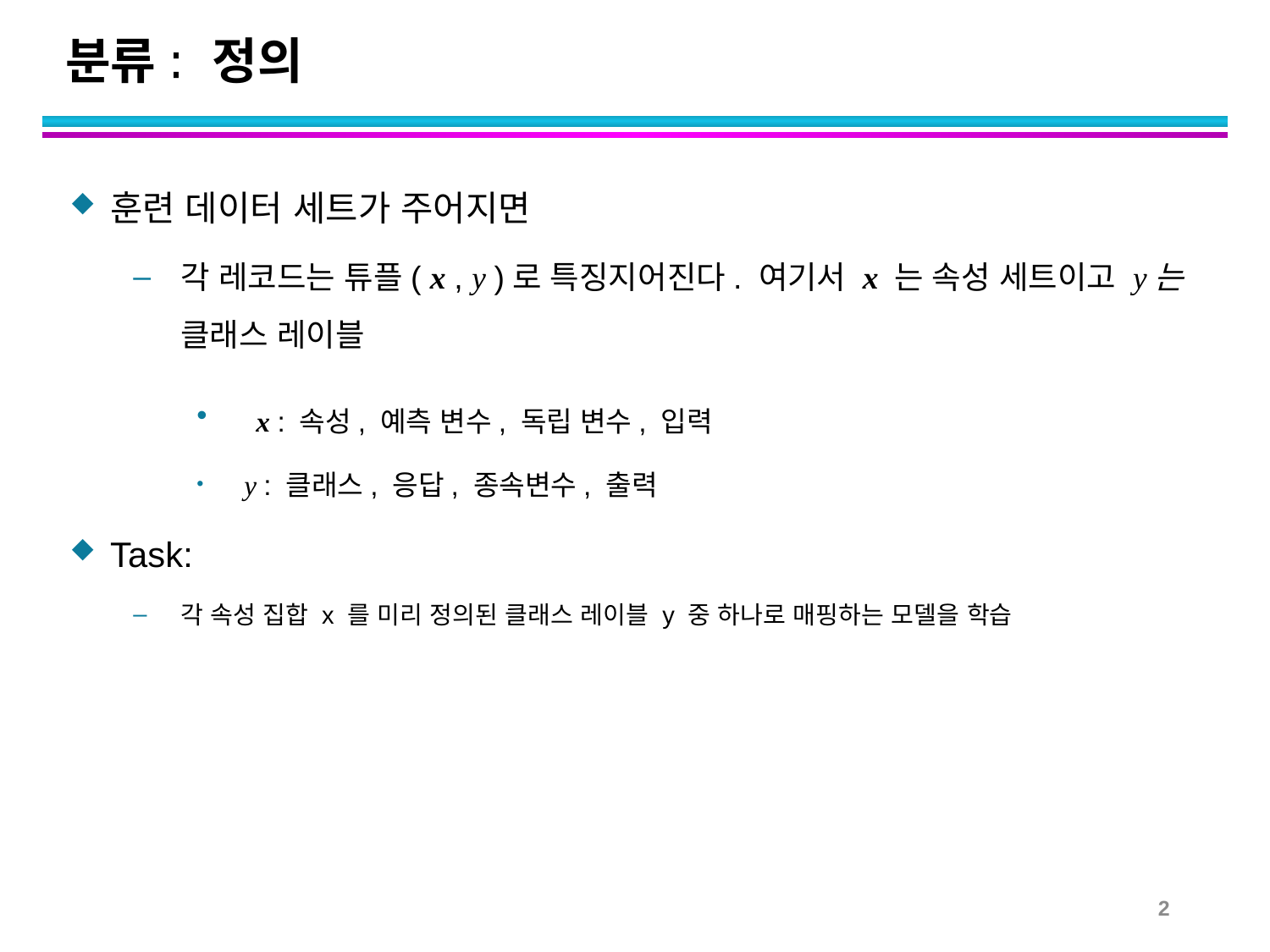

# 분류: 정의
훈련 데이터 세트가 주어지면
각 레코드는 튜플( x , y )로 특징지어진다. 여기서 x 는 속성 세트이고 y는 클래스 레이블
 x : 속성, 예측 변수, 독립 변수, 입력
 y : 클래스, 응답, 종속변수, 출력
Task:
각 속성 집합 x 를 미리 정의된 클래스 레이블 y 중 하나로 매핑하는 모델을 학습
2